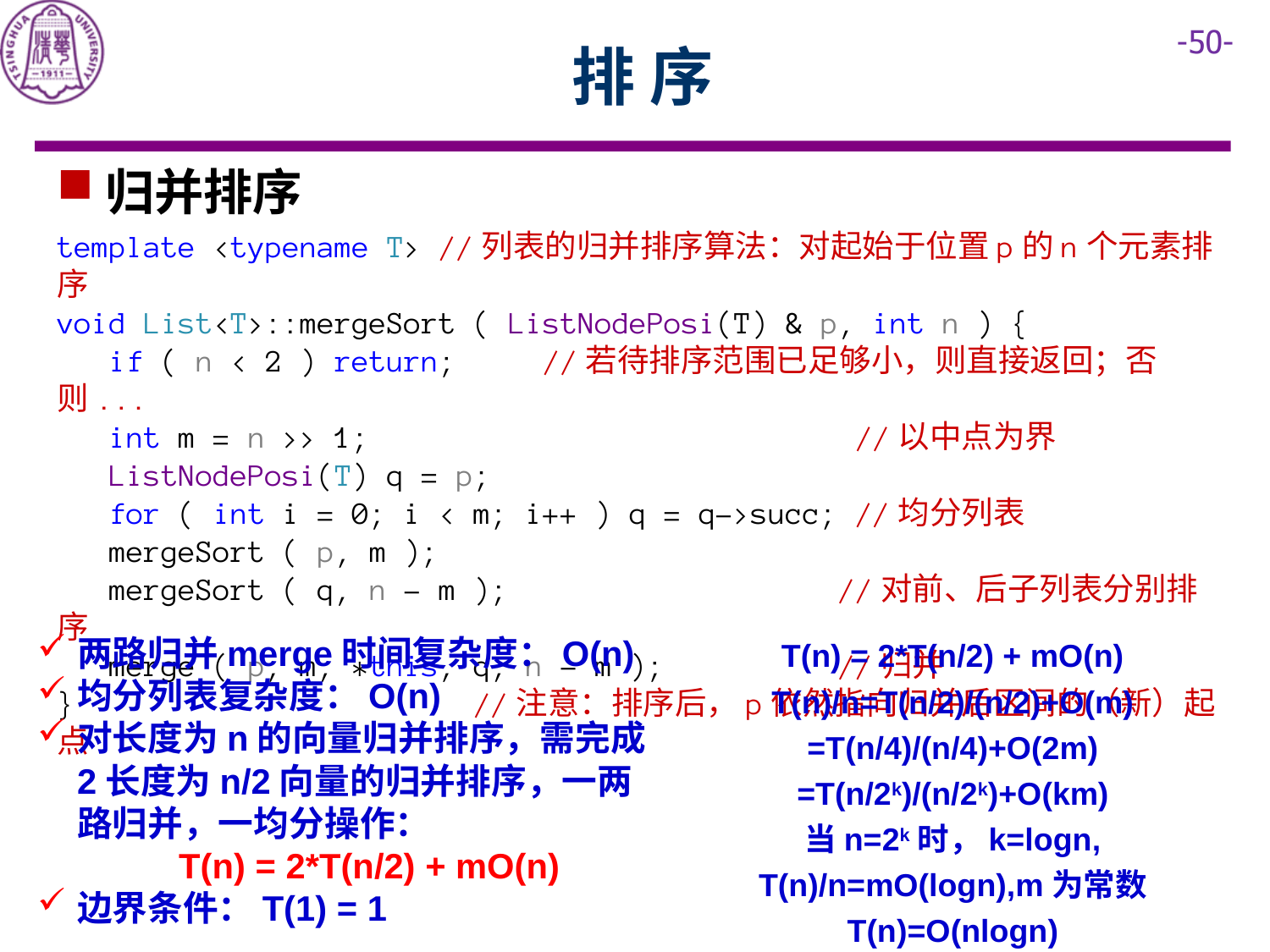

# 排 序
归并排序
template <typename T> //列表的归并排序算法：对起始于位置p的n个元素排序
void List<T>::mergeSort ( ListNodePosi(T) & p, int n ) {
   if ( n < 2 ) return;     //若待排序范围已足够小，则直接返回；否则...
   int m = n >> 1;                            //以中点为界
   ListNodePosi(T) q = p;
   for ( int i = 0; i < m; i++ ) q = q->succ; //均分列表
   mergeSort ( p, m );
   mergeSort ( q, n - m );                   //对前、后子列表分别排序
   merge ( p, m, *this, q, n - m );          //归并
}                       //注意：排序后，p依然指向归并后区间的（新）起点
T(n) = 2*T(n/2) + mO(n)
T(n)/n=T(n/2)/(n/2)+O(m)
=T(n/4)/(n/4)+O(2m)
=T(n/2k)/(n/2k)+O(km)
当n=2k时，k=logn,
T(n)/n=mO(logn),m为常数
T(n)=O(nlogn)
两路归并merge时间复杂度：O(n)
均分列表复杂度：O(n)
对长度为n的向量归并排序，需完成2长度为n/2向量的归并排序，一两路归并，一均分操作：
    T(n) = 2*T(n/2) + mO(n)
边界条件：T(1) = 1